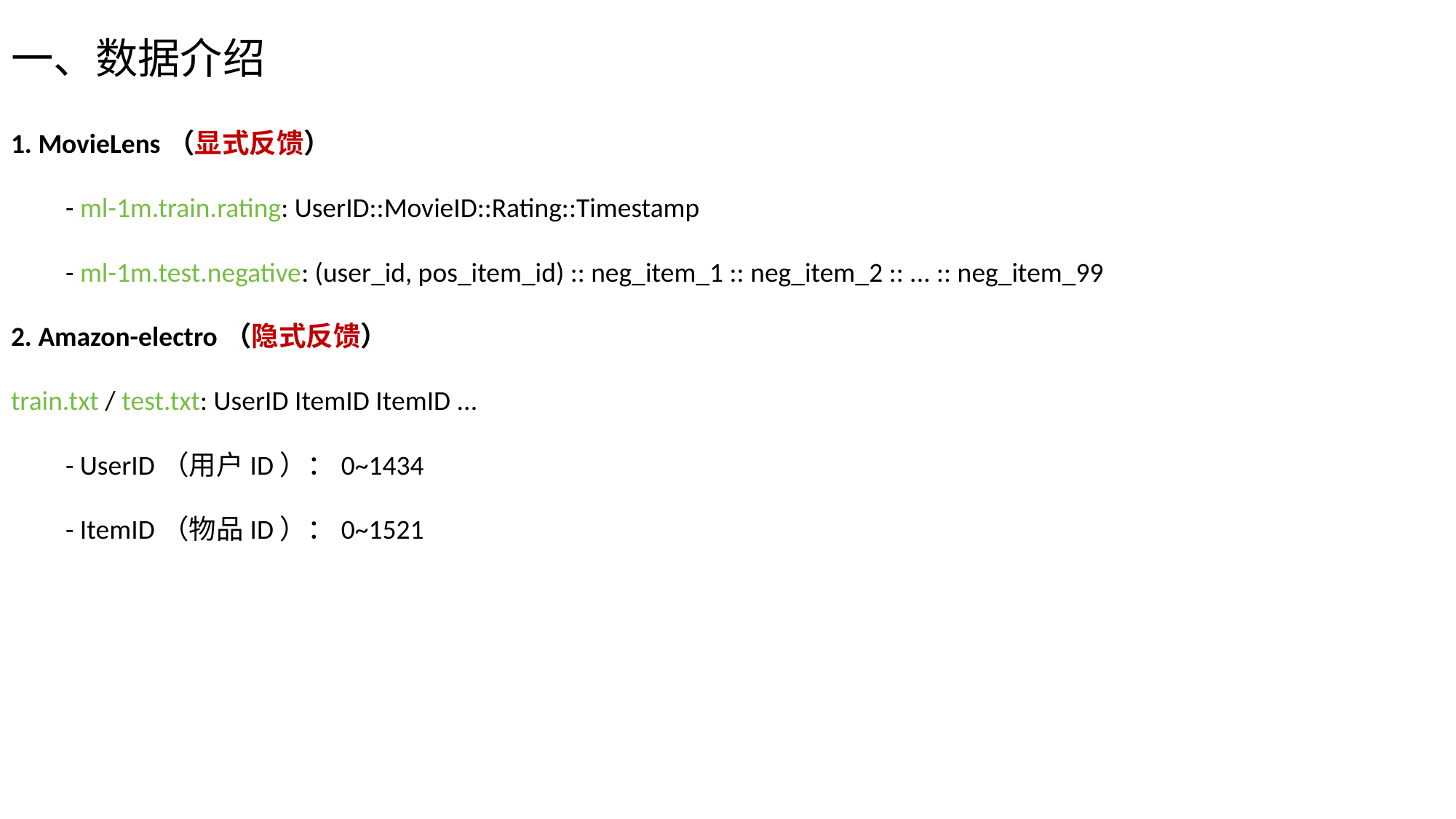

# 一、数据介绍
1. MovieLens（显式反馈）
- ml-1m.train.rating: UserID::MovieID::Rating::Timestamp
- ml-1m.test.negative: (user_id, pos_item_id) :: neg_item_1 :: neg_item_2 :: ... :: neg_item_99
2. Amazon-electro（隐式反馈）
train.txt / test.txt: UserID ItemID ItemID ...
- UserID（用户ID）：0~1434
- ItemID（物品ID）：0~1521